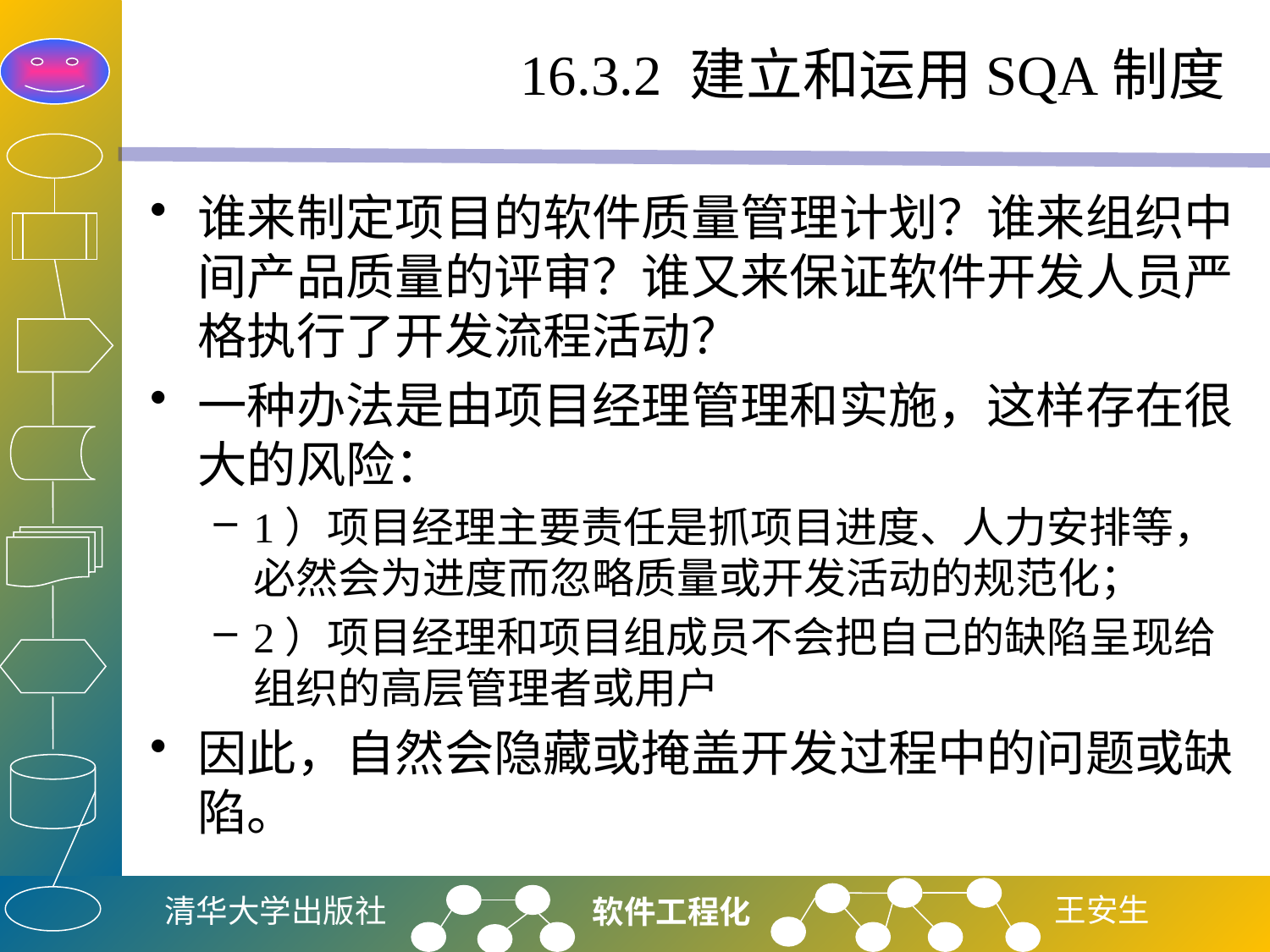

# 16.3.2 建立和运用SQA制度
谁来制定项目的软件质量管理计划？谁来组织中间产品质量的评审？谁又来保证软件开发人员严格执行了开发流程活动？
一种办法是由项目经理管理和实施，这样存在很大的风险：
1）项目经理主要责任是抓项目进度、人力安排等，必然会为进度而忽略质量或开发活动的规范化；
2）项目经理和项目组成员不会把自己的缺陷呈现给组织的高层管理者或用户
因此，自然会隐藏或掩盖开发过程中的问题或缺陷。